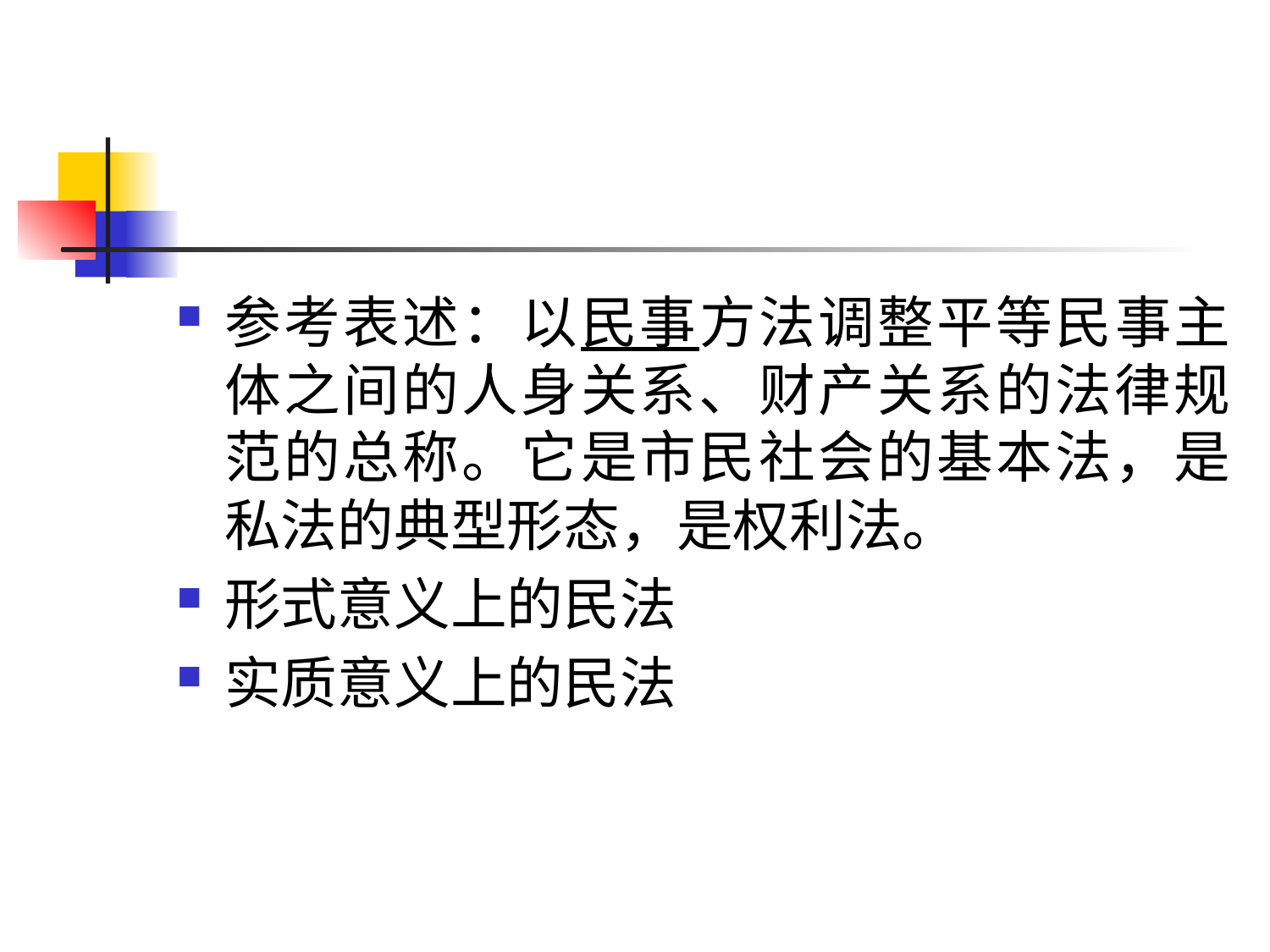

#
参考表述：以民事方法调整平等民事主体之间的人身关系、财产关系的法律规范的总称。它是市民社会的基本法，是私法的典型形态，是权利法。
形式意义上的民法
实质意义上的民法